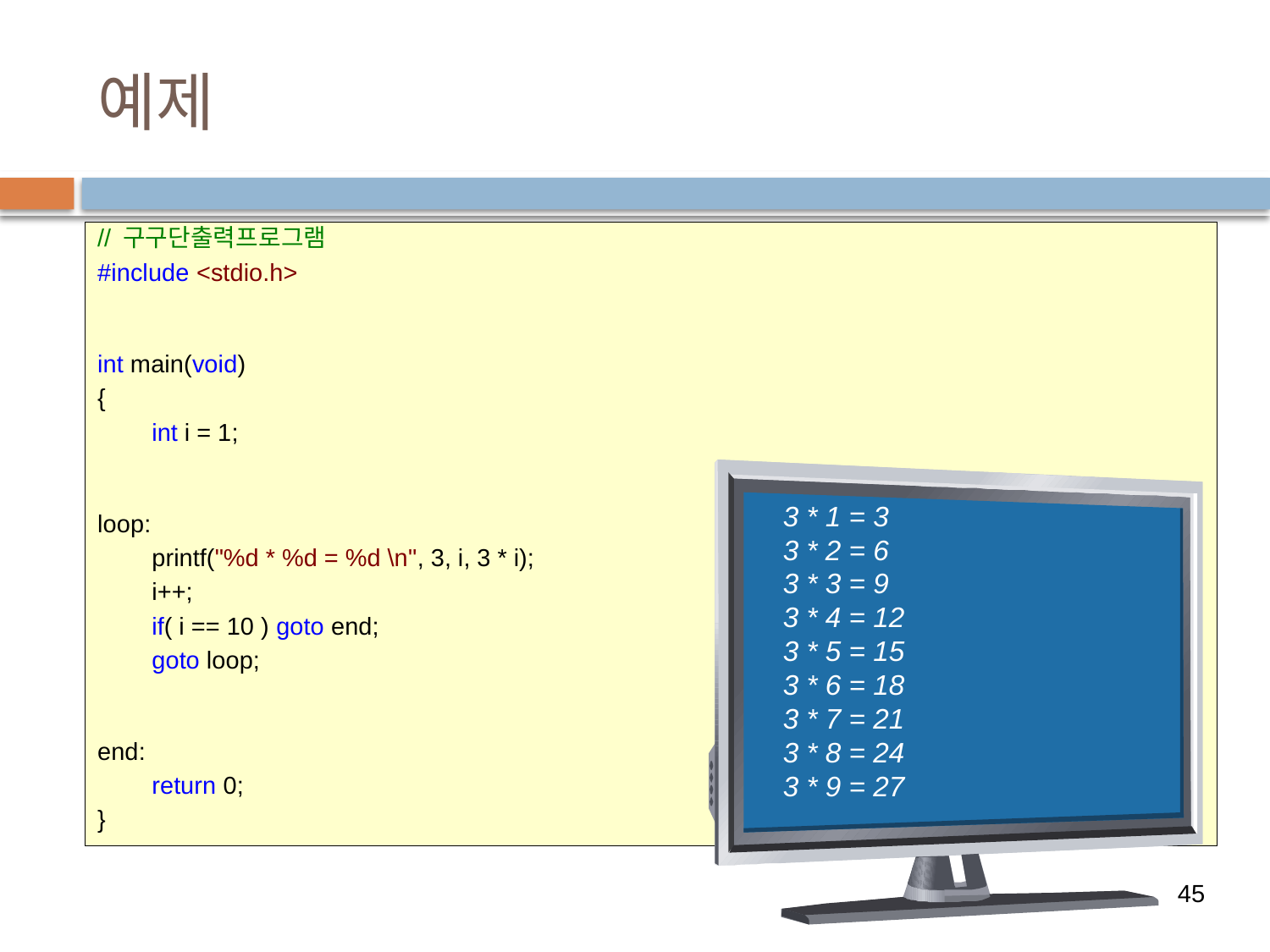

# 예제
// 구구단출력프로그램
#include <stdio.h>

int main(void)
{
        int i = 1;

loop:
        printf("%d * %d = %d \n", 3, i, 3 * i);
        i++;
        if( i == 10 ) goto end;
        goto loop;

end:
        return 0;
}

3 * 1 = 3
3 * 2 = 6
3 * 3 = 9
3 * 4 = 12
3 * 5 = 15
3 * 6 = 18
3 * 7 = 21
3 * 8 = 24
3 * 9 = 27
45